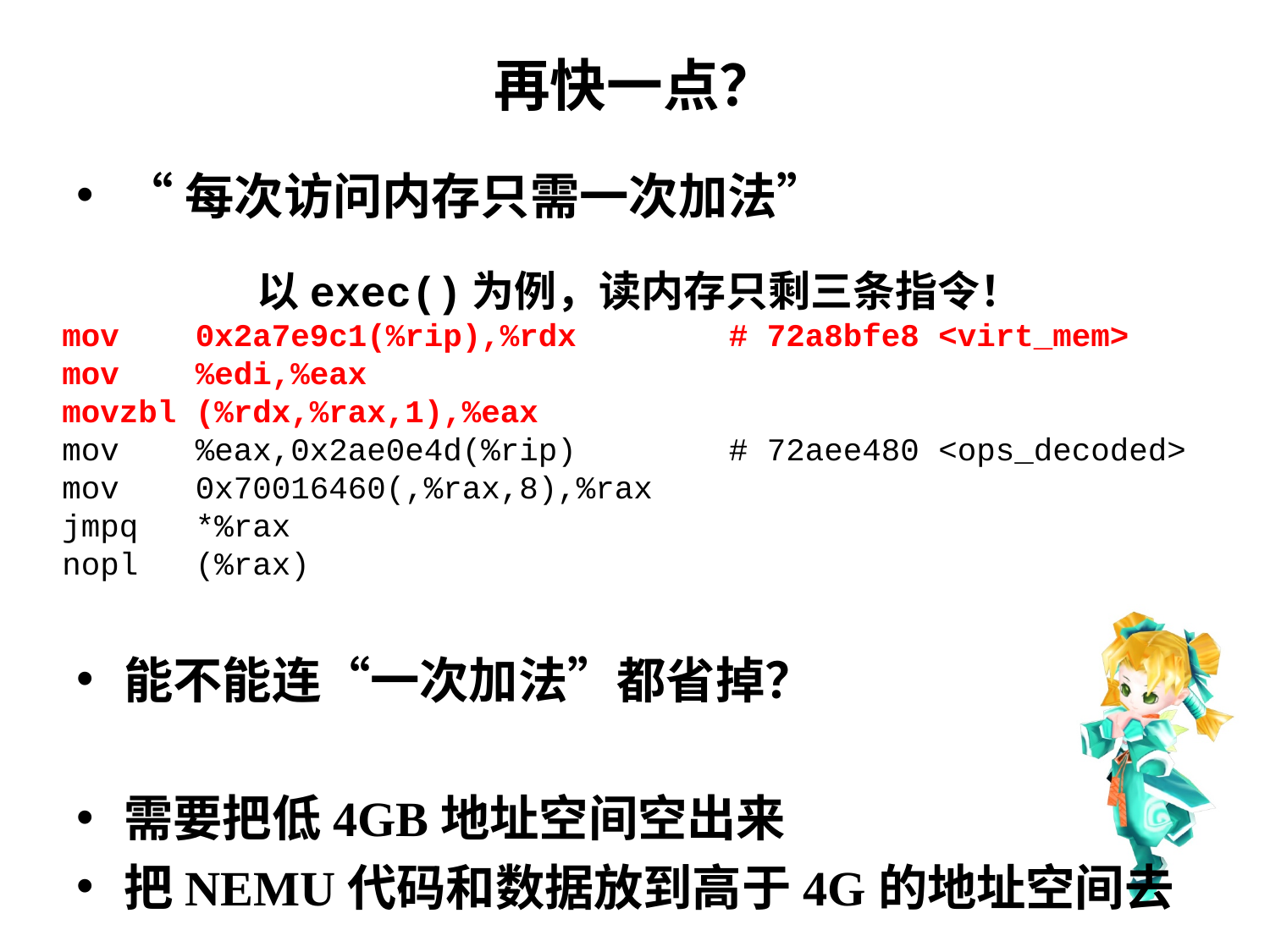

# 再快一点？
“每次访问内存只需一次加法”

能不能连“一次加法”都省掉？

需要把低4GB地址空间空出来
把NEMU代码和数据放到高于4G的地址空间去

以exec()为例，读内存只剩三条指令！
mov    0x2a7e9c1(%rip),%rdx        # 72a8bfe8 <virt_mem>
mov    %edi,%eax
movzbl (%rdx,%rax,1),%eax
mov    %eax,0x2ae0e4d(%rip)        # 72aee480 <ops_decoded>
mov    0x70016460(,%rax,8),%rax
jmpq   *%rax
nopl   (%rax)